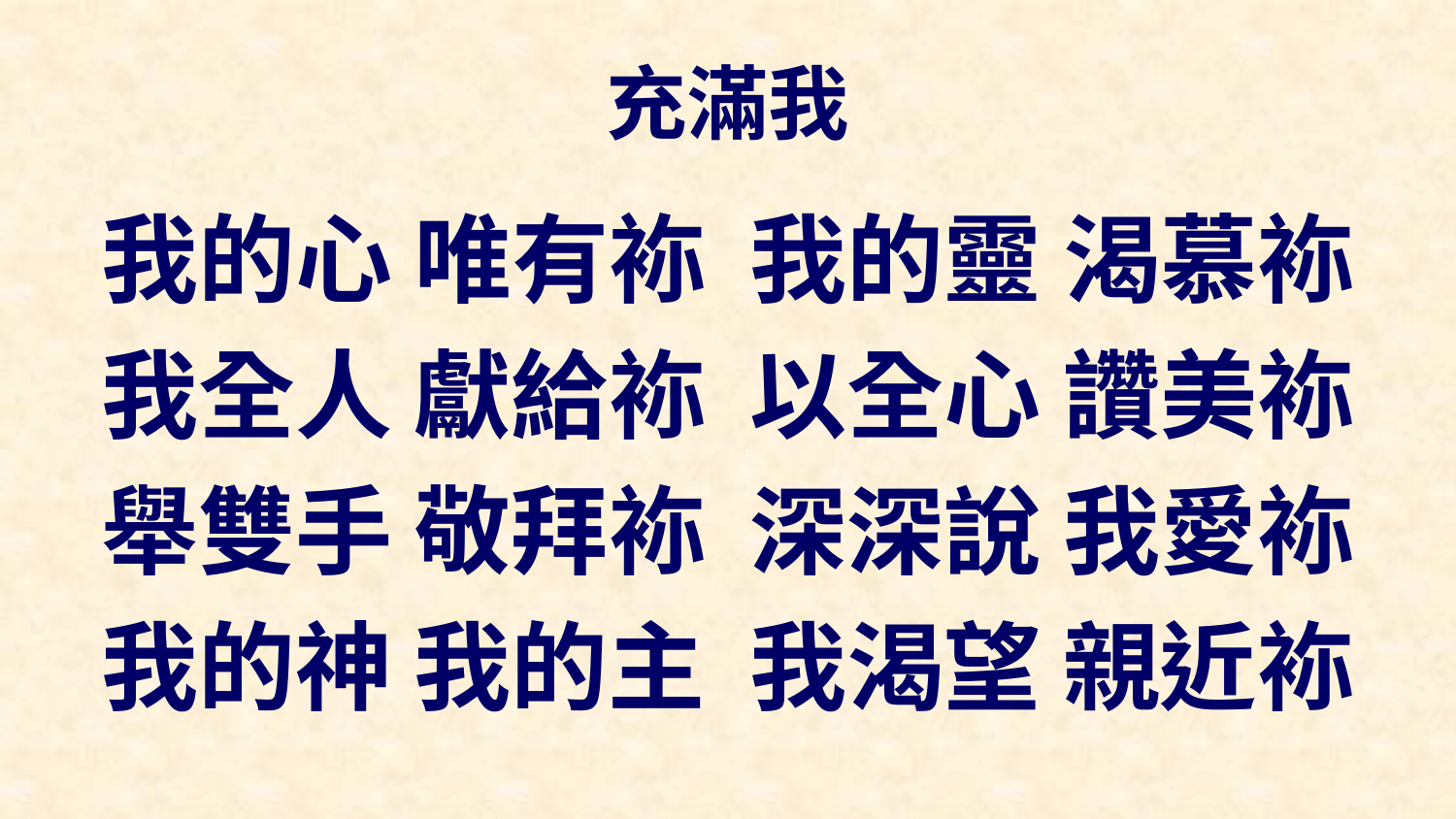

# 充滿我
我的心 唯有袮  我的靈 渴慕袮
我全人 獻給袮  以全心 讚美袮
舉雙手 敬拜袮  深深說 我愛袮
我的神 我的主  我渴望 親近袮